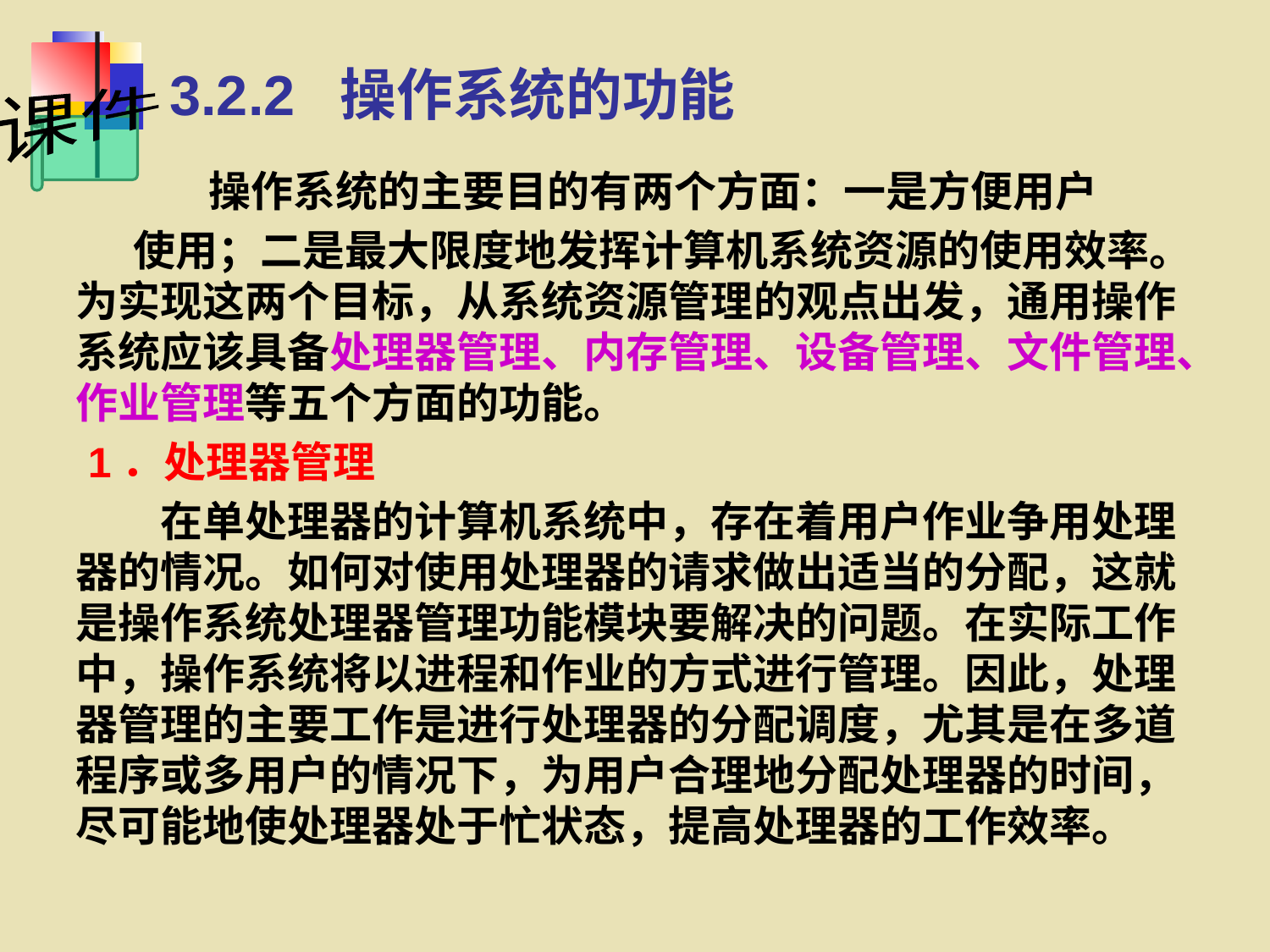

3.2.2  操作系统的功能

　　     操作系统的主要目的有两个方面：一是方便用户
     使用；二是最大限度地发挥计算机系统资源的使用效率。为实现这两个目标，从系统资源管理的观点出发，通用操作系统应该具备处理器管理、内存管理、设备管理、文件管理、作业管理等五个方面的功能。
 1．处理器管理
　　在单处理器的计算机系统中，存在着用户作业争用处理器的情况。如何对使用处理器的请求做出适当的分配，这就是操作系统处理器管理功能模块要解决的问题。在实际工作中，操作系统将以进程和作业的方式进行管理。因此，处理器管理的主要工作是进行处理器的分配调度，尤其是在多道程序或多用户的情况下，为用户合理地分配处理器的时间，尽可能地使处理器处于忙状态，提高处理器的工作效率。